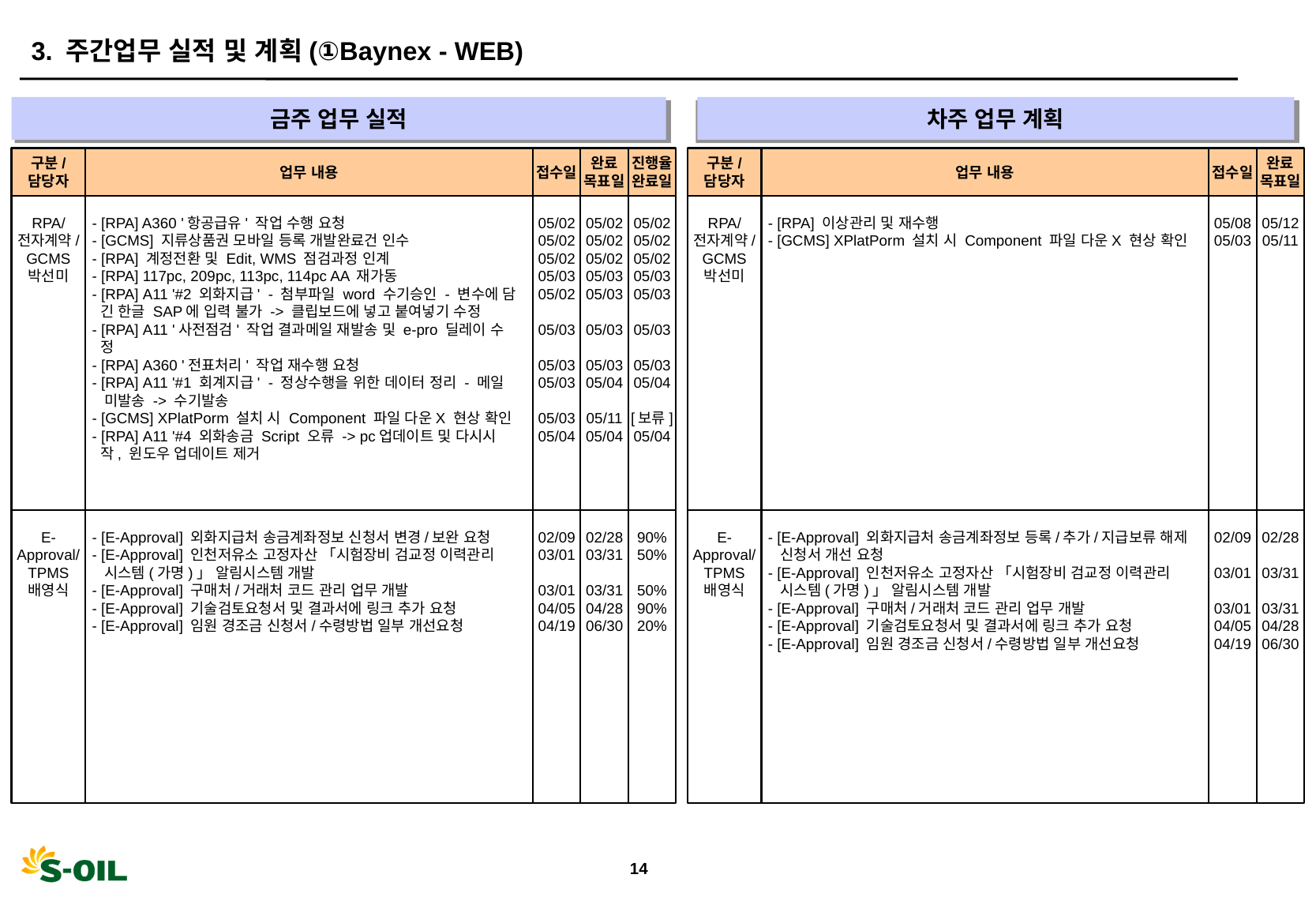

3. 주간업무 실적 및 계획(①Baynex - WEB)
금주 업무 실적
차주 업무 계획
" "
" "
구분/
담당자
업무 내용
접수일
완료
목표일
진행율
완료일
구분/
담당자
업무 내용
접수일
완료
목표일
RPA/
전자계약/
GCMS
박선미

- [RPA] A360 '항공급유' 작업 수행 요청
- [GCMS] 지류상품권 모바일 등록 개발완료건 인수
- [RPA] 계정전환 및 Edit, WMS 점검과정 인계
- [RPA] 117pc, 209pc, 113pc, 114pc AA 재가동
- [RPA] A11 '#2 외화지급'  - 첨부파일 word 수기승인 - 변수에 담
  긴 한글 SAP에 입력 불가 -> 클립보드에 넣고 붙여넣기 수정
- [RPA] A11 '사전점검' 작업 결과메일 재발송 및 e-pro 딜레이 수
  정
- [RPA] A360 '전표처리' 작업 재수행 요청
- [RPA] A11 '#1 회계지급'  - 정상수행을 위한 데이터 정리 - 메일
   미발송 -> 수기발송
- [GCMS] XPlatPorm 설치 시 Component 파일 다운X 현상 확인
- [RPA] A11 '#4 외화송금 Script 오류 -> pc업데이트 및 다시시
  작, 윈도우 업데이트 제거
05/02
05/02
05/02
05/03
05/02
05/03
05/03
05/03
05/03
05/04
05/02
05/02
05/02
05/03
05/03
05/03
05/03
05/04
05/11
05/04
05/02
05/02
05/02
05/03
05/03
05/03
05/03
05/04
[보류]
05/04
RPA/
전자계약/
GCMS
박선미

- [RPA] 이상관리 및 재수행
- [GCMS] XPlatPorm 설치 시 Component 파일 다운X 현상 확인
05/08
05/03
05/12
05/11
E-Approval/
TPMS
배영식

- [E-Approval] 외화지급처 송금계좌정보 신청서 변경/보완 요청
- [E-Approval] 인천저유소 고정자산 「시험장비 검교정 이력관리
   시스템(가명)」 알림시스템 개발
- [E-Approval] 구매처/거래처 코드 관리 업무 개발
- [E-Approval] 기술검토요청서 및 결과서에 링크 추가 요청
- [E-Approval] 임원 경조금 신청서/수령방법 일부 개선요청
02/09
03/01
03/01
04/05
04/19
02/28
03/31
03/31
04/28
06/30
90%
50%
50%
90%
20%
E-Approval/
TPMS
배영식

- [E-Approval] 외화지급처 송금계좌정보 등록/추가/지급보류 해제
   신청서 개선 요청
- [E-Approval] 인천저유소 고정자산 「시험장비 검교정 이력관리
   시스템(가명)」 알림시스템 개발
- [E-Approval] 구매처/거래처 코드 관리 업무 개발
- [E-Approval] 기술검토요청서 및 결과서에 링크 추가 요청
- [E-Approval] 임원 경조금 신청서/수령방법 일부 개선요청
02/09
03/01
03/01
04/05
04/19
02/28
03/31
03/31
04/28
06/30